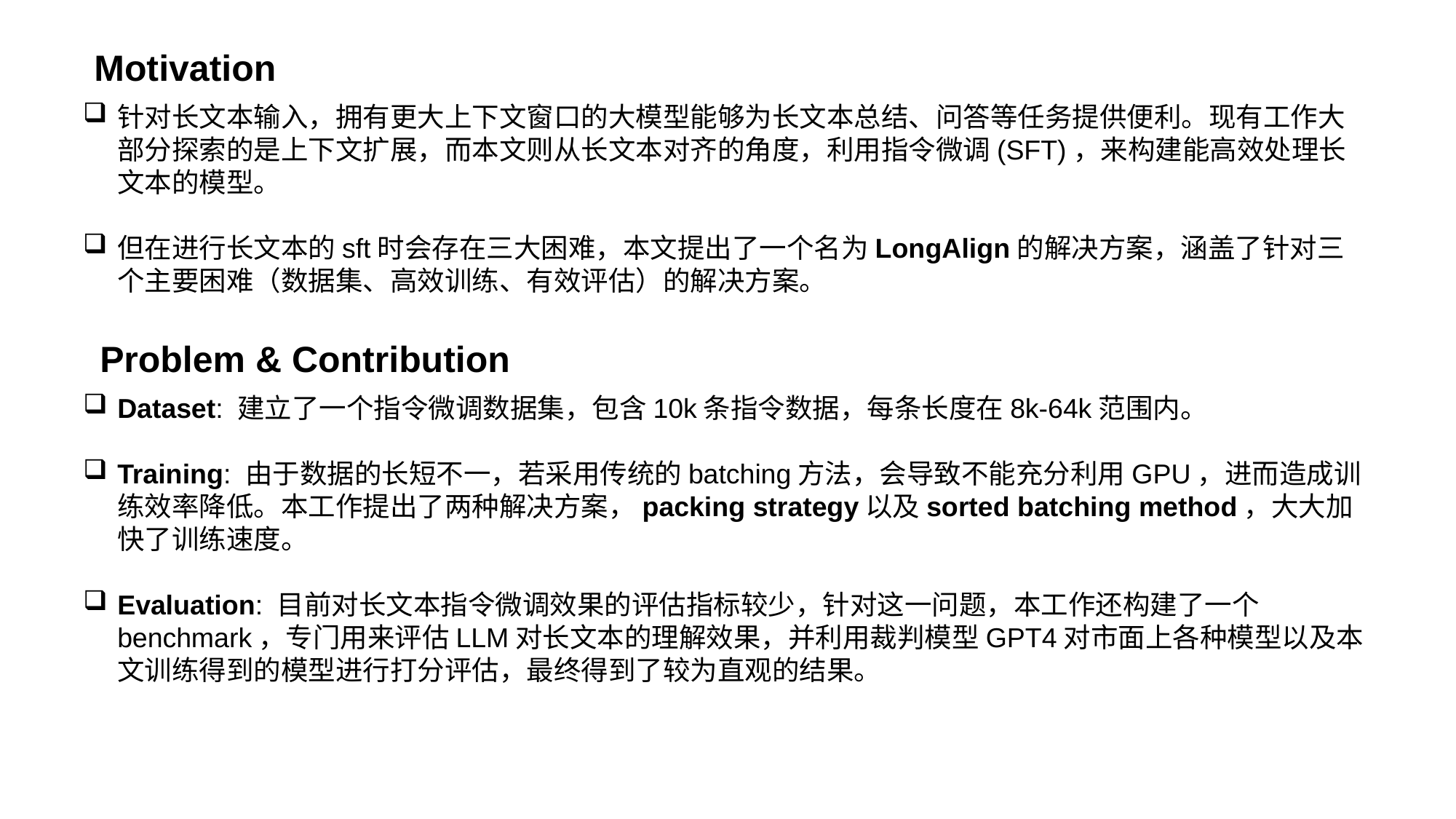

Motivation
针对长文本输入，拥有更大上下文窗口的大模型能够为长文本总结、问答等任务提供便利。现有工作大部分探索的是上下文扩展，而本文则从长文本对齐的角度，利用指令微调(SFT)，来构建能高效处理长文本的模型。

但在进行长文本的sft时会存在三大困难，本文提出了一个名为LongAlign的解决方案，涵盖了针对三个主要困难（数据集、高效训练、有效评估）的解决方案。

Problem & Contribution
Dataset: 建立了一个指令微调数据集，包含10k条指令数据，每条长度在8k-64k范围内。

Training: 由于数据的长短不一，若采用传统的batching方法，会导致不能充分利用GPU，进而造成训练效率降低。本工作提出了两种解决方案，packing strategy以及sorted batching method，大大加快了训练速度。

Evaluation: 目前对长文本指令微调效果的评估指标较少，针对这一问题，本工作还构建了一个benchmark，专门用来评估LLM对长文本的理解效果，并利用裁判模型GPT4对市面上各种模型以及本文训练得到的模型进行打分评估，最终得到了较为直观的结果。